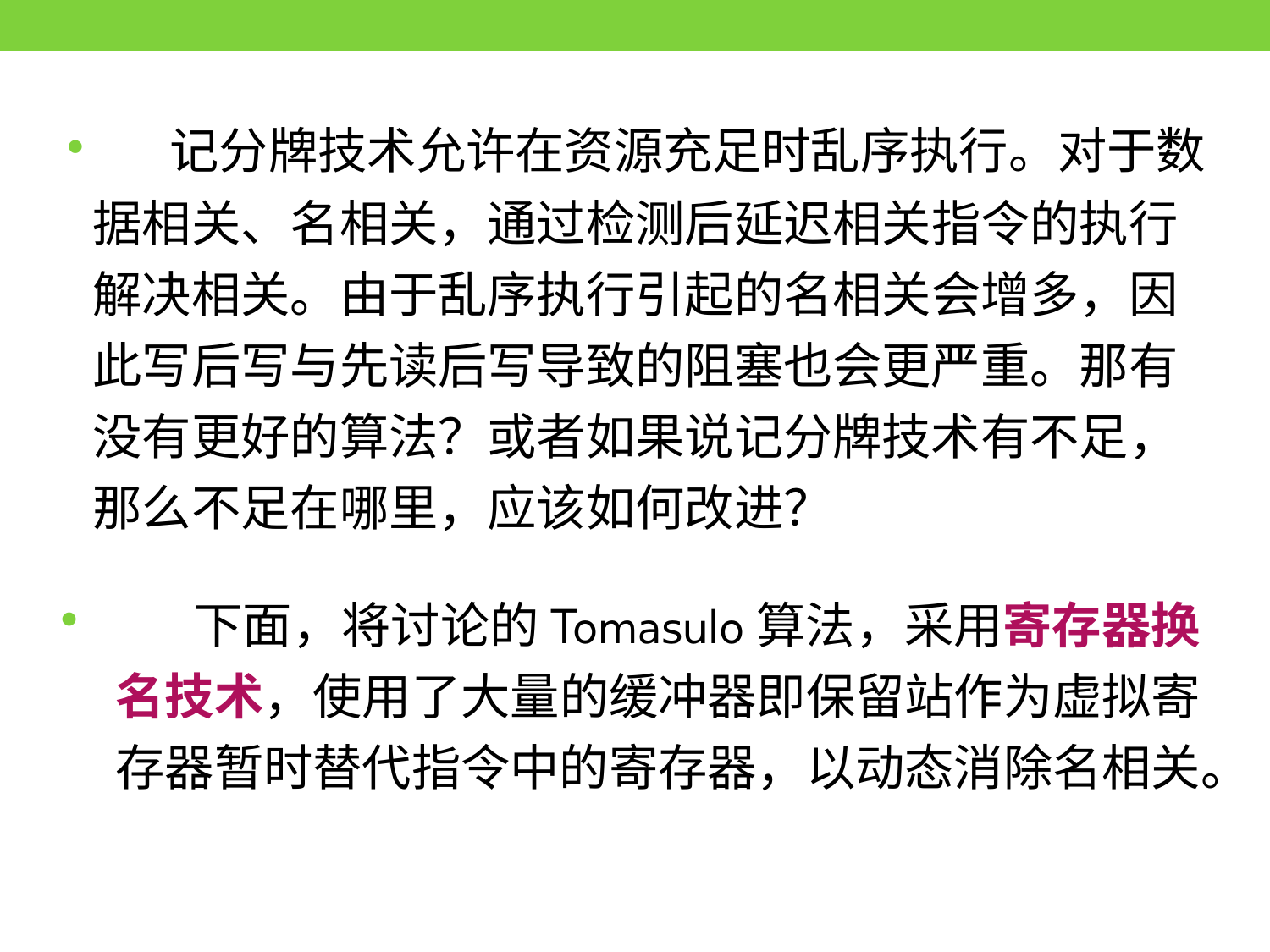

53
     记分牌技术允许在资源充足时乱序执行。对于数据相关、名相关，通过检测后延迟相关指令的执行解决相关。由于乱序执行引起的名相关会增多，因此写后写与先读后写导致的阻塞也会更严重。那有没有更好的算法？或者如果说记分牌技术有不足，那么不足在哪里，应该如何改进？
      下面，将讨论的Tomasulo算法，采用寄存器换名技术，使用了大量的缓冲器即保留站作为虚拟寄存器暂时替代指令中的寄存器，以动态消除名相关。